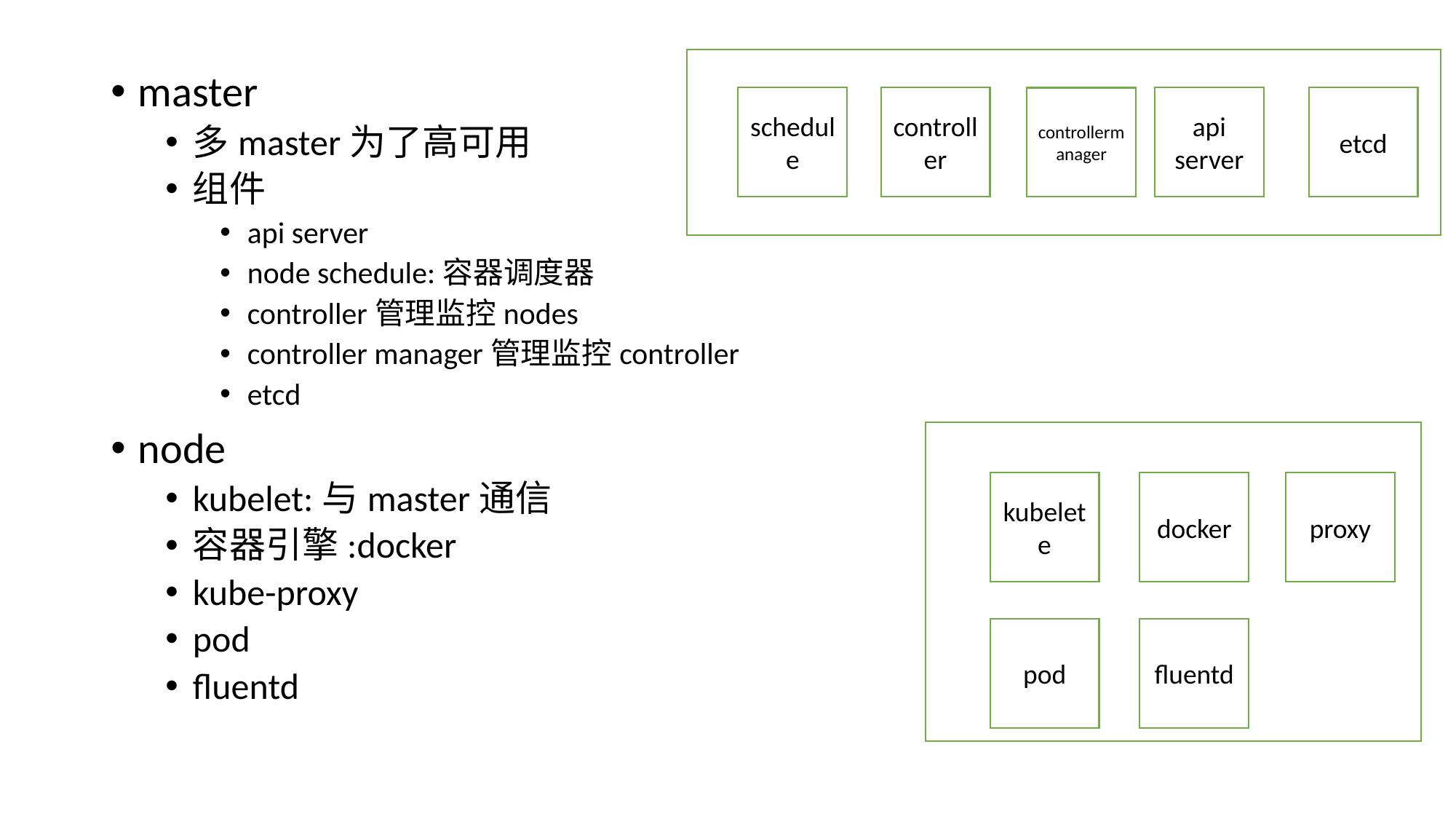

master
多master为了高可用
组件
api server
node schedule:容器调度器
controller管理监控nodes
controller manager管理监控controller
etcd
node
kubelet:与master通信
容器引擎:docker
kube-proxy
pod
fluentd
schedule
controller
api server
etcd
controllermanager

kubelete
docker
proxy
pod
fluentd